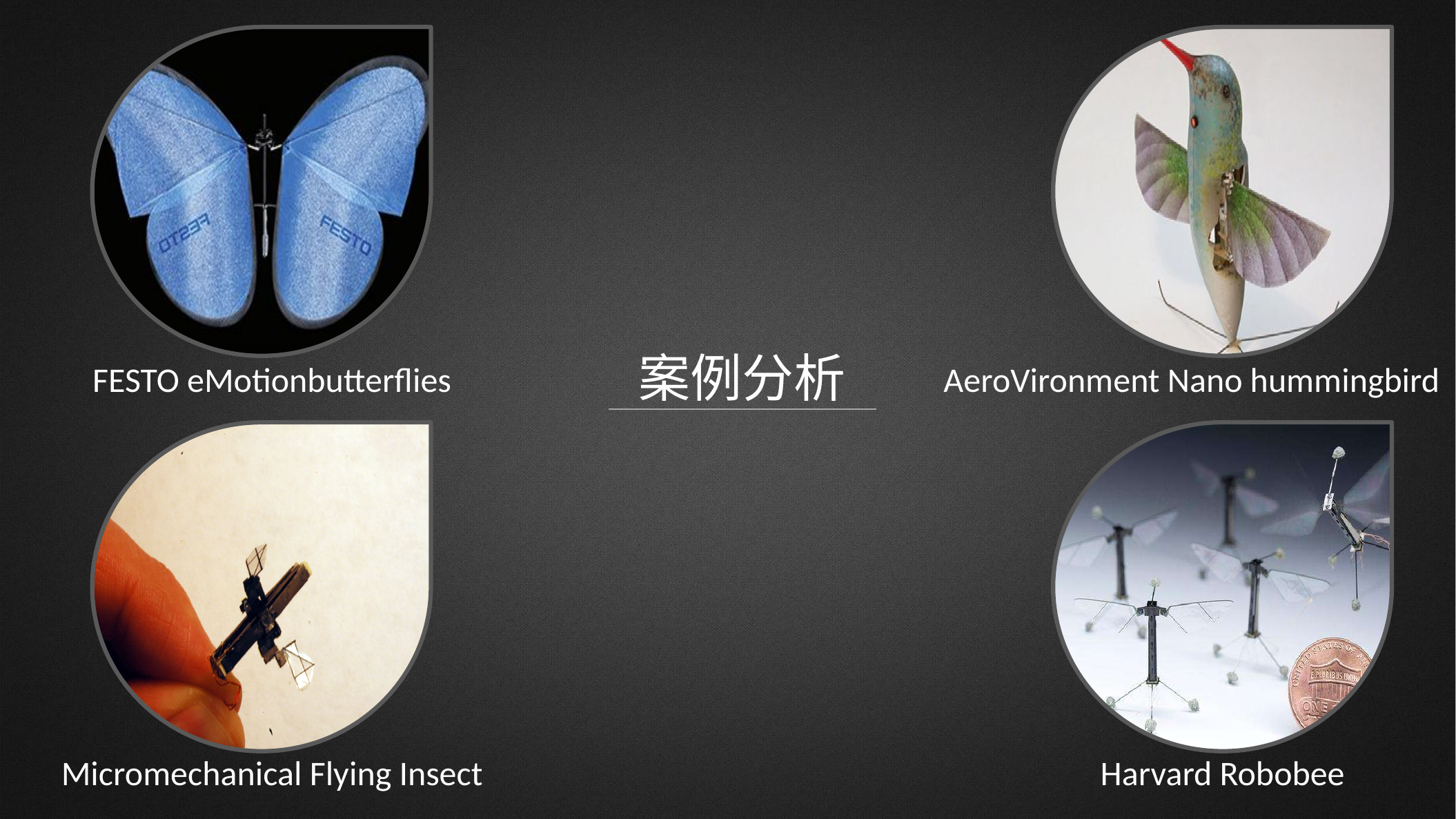

案例分析
FESTO eMotionbutterflies
AeroVironment Nano hummingbird

Micromechanical Flying Insect
Harvard Robobee